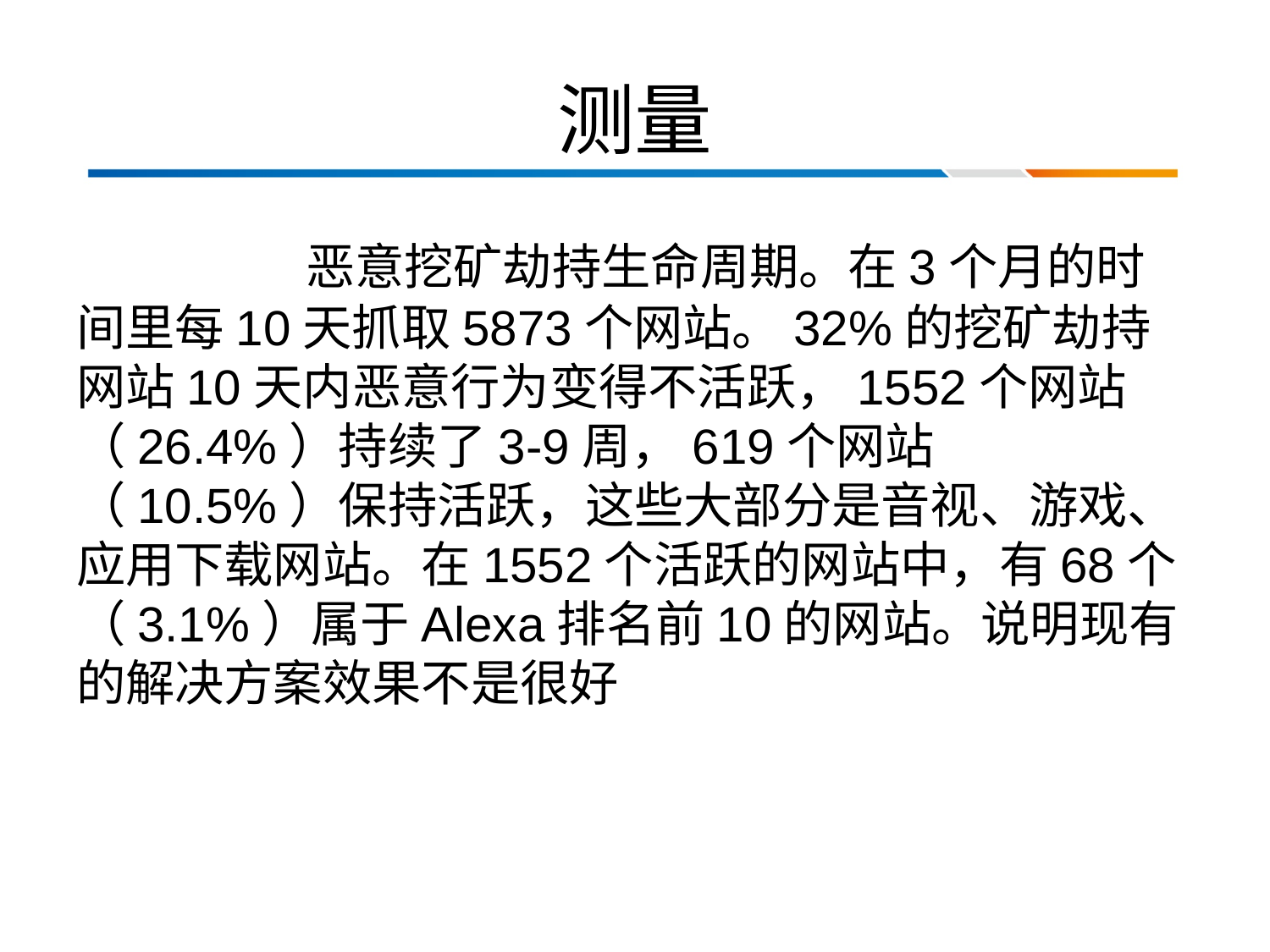

# 测量
	       恶意挖矿劫持生命周期。在3个月的时间里每10天抓取5873个网站。32%的挖矿劫持网站10天内恶意行为变得不活跃，1552个网站（26.4%）持续了3-9周，619个网站（10.5%）保持活跃，这些大部分是音视、游戏、应用下载网站。在1552个活跃的网站中，有68个（3.1%）属于Alexa排名前10的网站。说明现有的解决方案效果不是很好